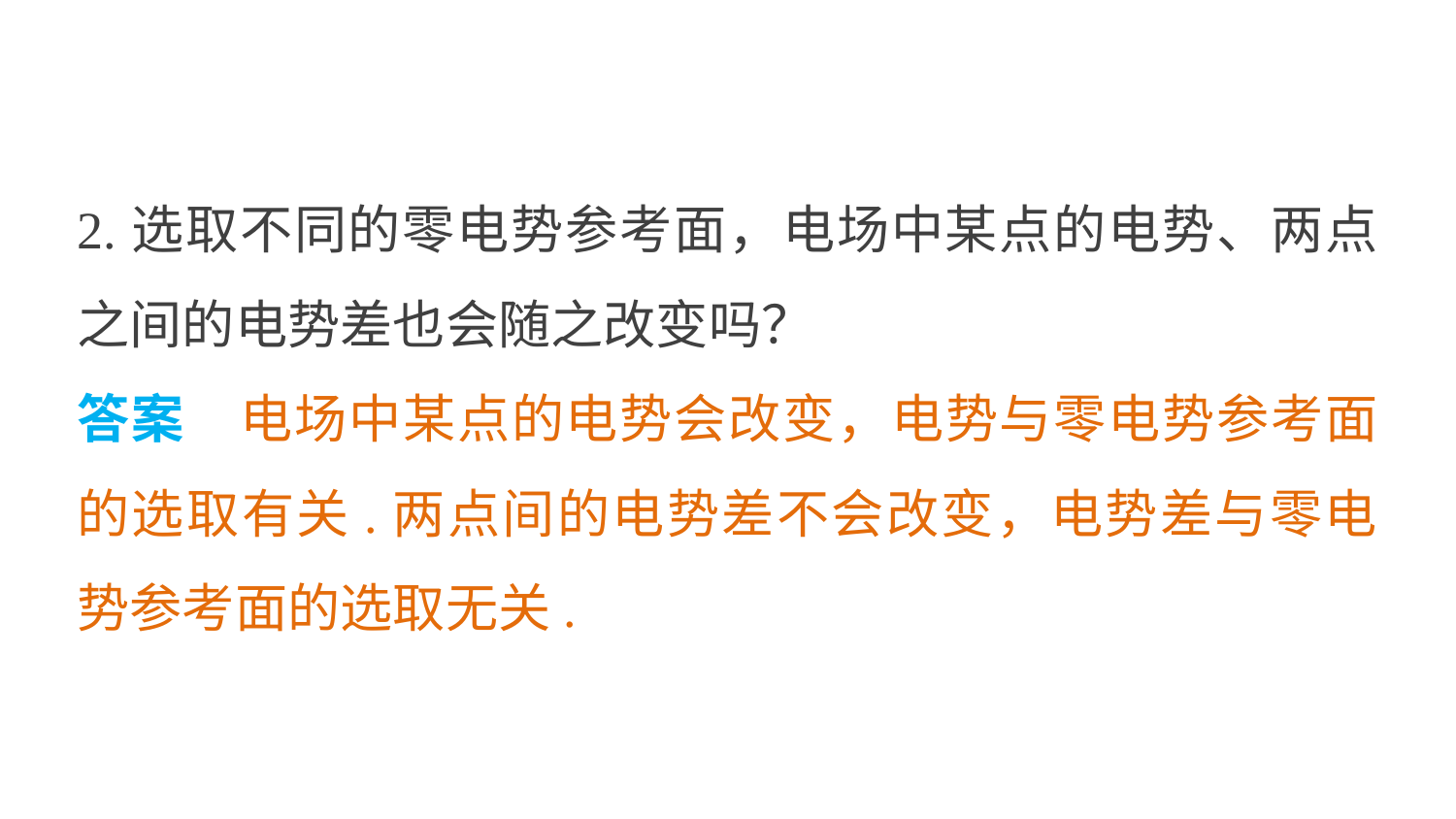

2.选取不同的零电势参考面，电场中某点的电势、两点之间的电势差也会随之改变吗？
答案　电场中某点的电势会改变，电势与零电势参考面的选取有关.两点间的电势差不会改变，电势差与零电势参考面的选取无关.